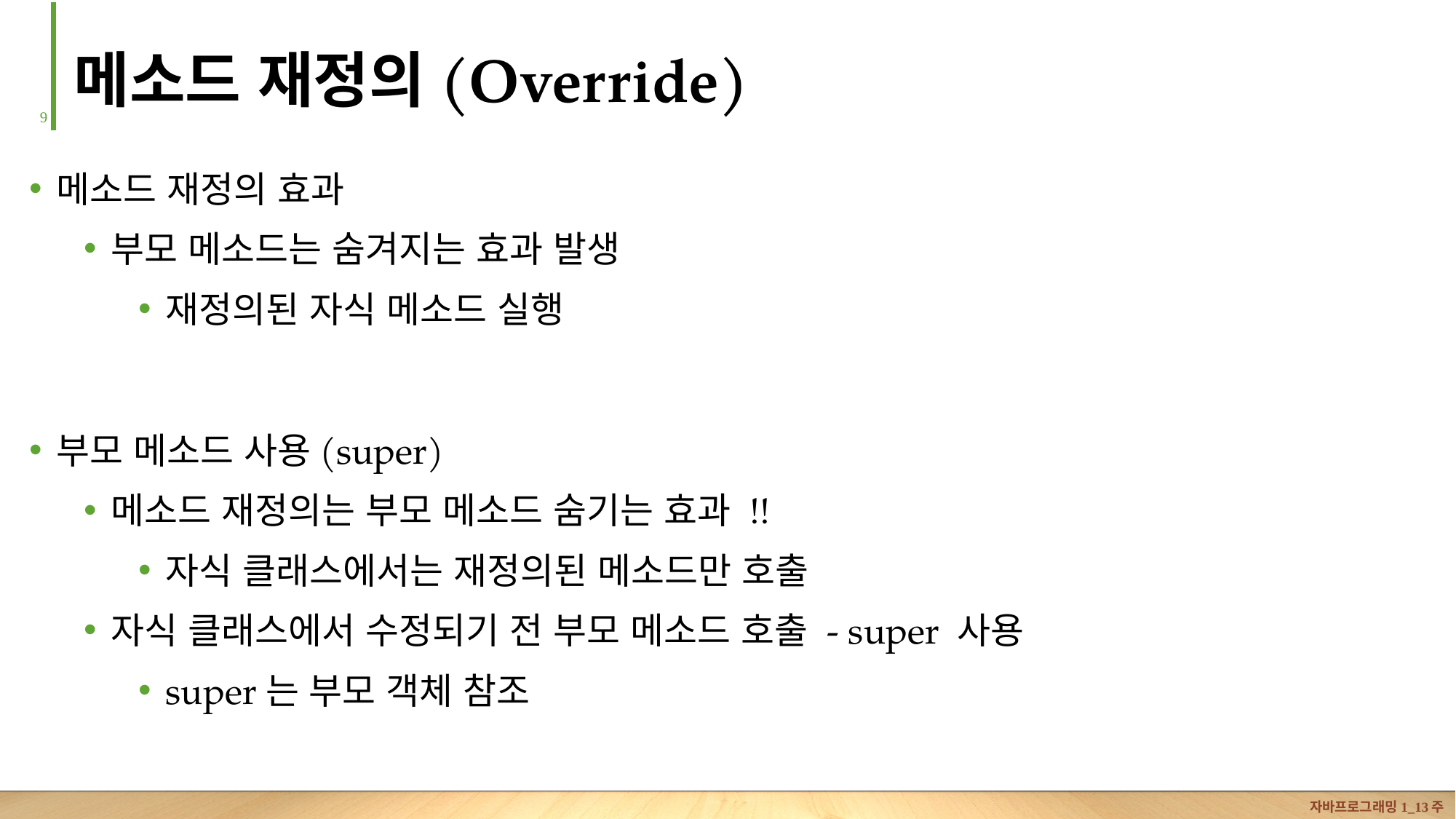

# 메소드 재정의(Override)
9
메소드 재정의 효과
부모 메소드는 숨겨지는 효과 발생
재정의된 자식 메소드 실행

부모 메소드 사용(super)
메소드 재정의는 부모 메소드 숨기는 효과 !!
자식 클래스에서는 재정의된 메소드만 호출
자식 클래스에서 수정되기 전 부모 메소드 호출 - super 사용
super는 부모 객체 참조
자바프로그래밍1_13주